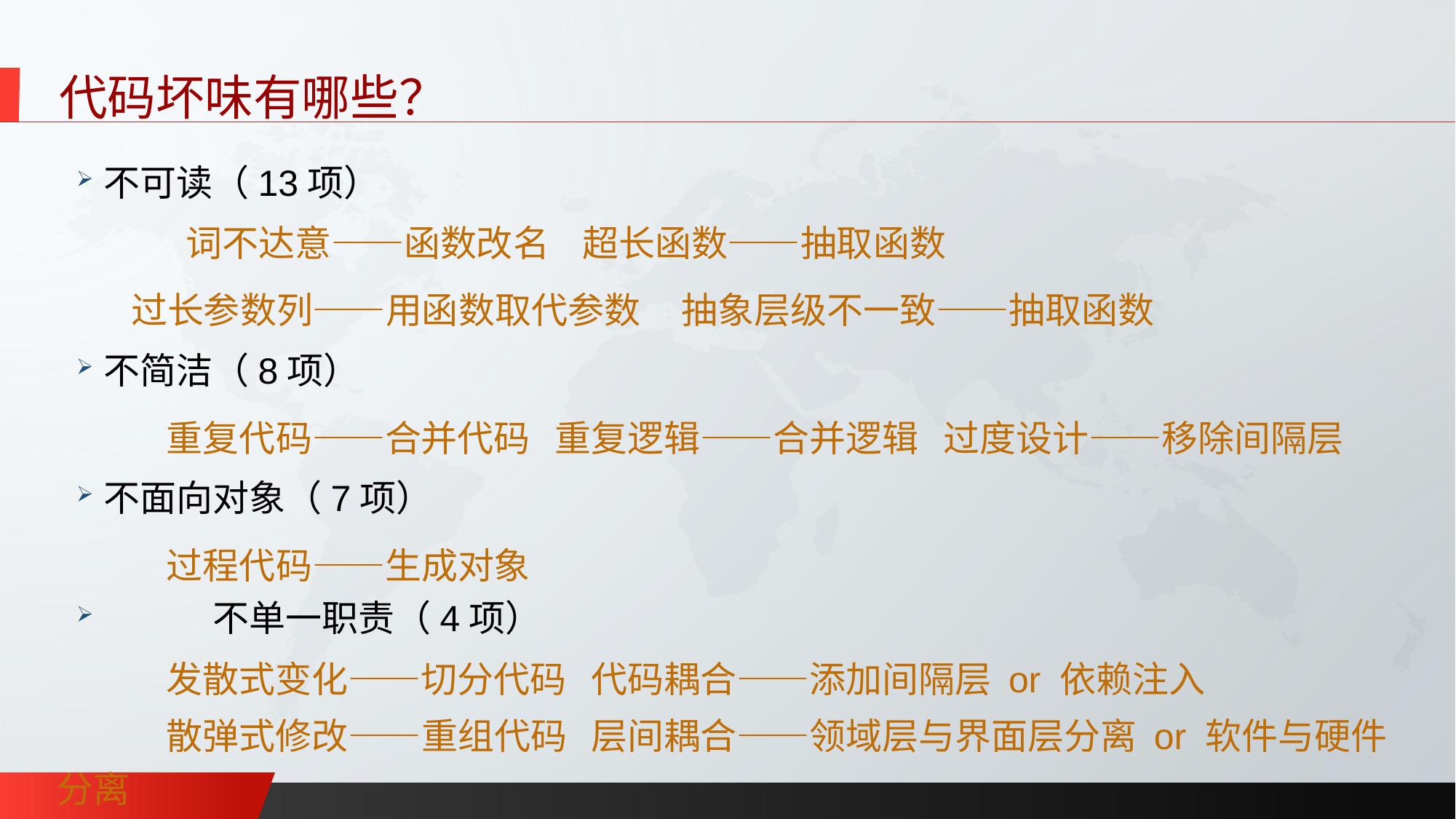

#
代码坏味有哪些？
不可读（13项）
	词不达意——函数改名    超长函数——抽取函数
	过长参数列——用函数取代参数     抽象层级不一致——抽取函数
不简洁（8项）
	重复代码——合并代码   重复逻辑——合并逻辑   过度设计——移除间隔层
不面向对象（7项）
	过程代码——生成对象
	不单一职责（4项）
	发散式变化——切分代码   代码耦合——添加间隔层 or 依赖注入
	散弹式修改——重组代码   层间耦合——领域层与界面层分离 or 软件与硬件分离